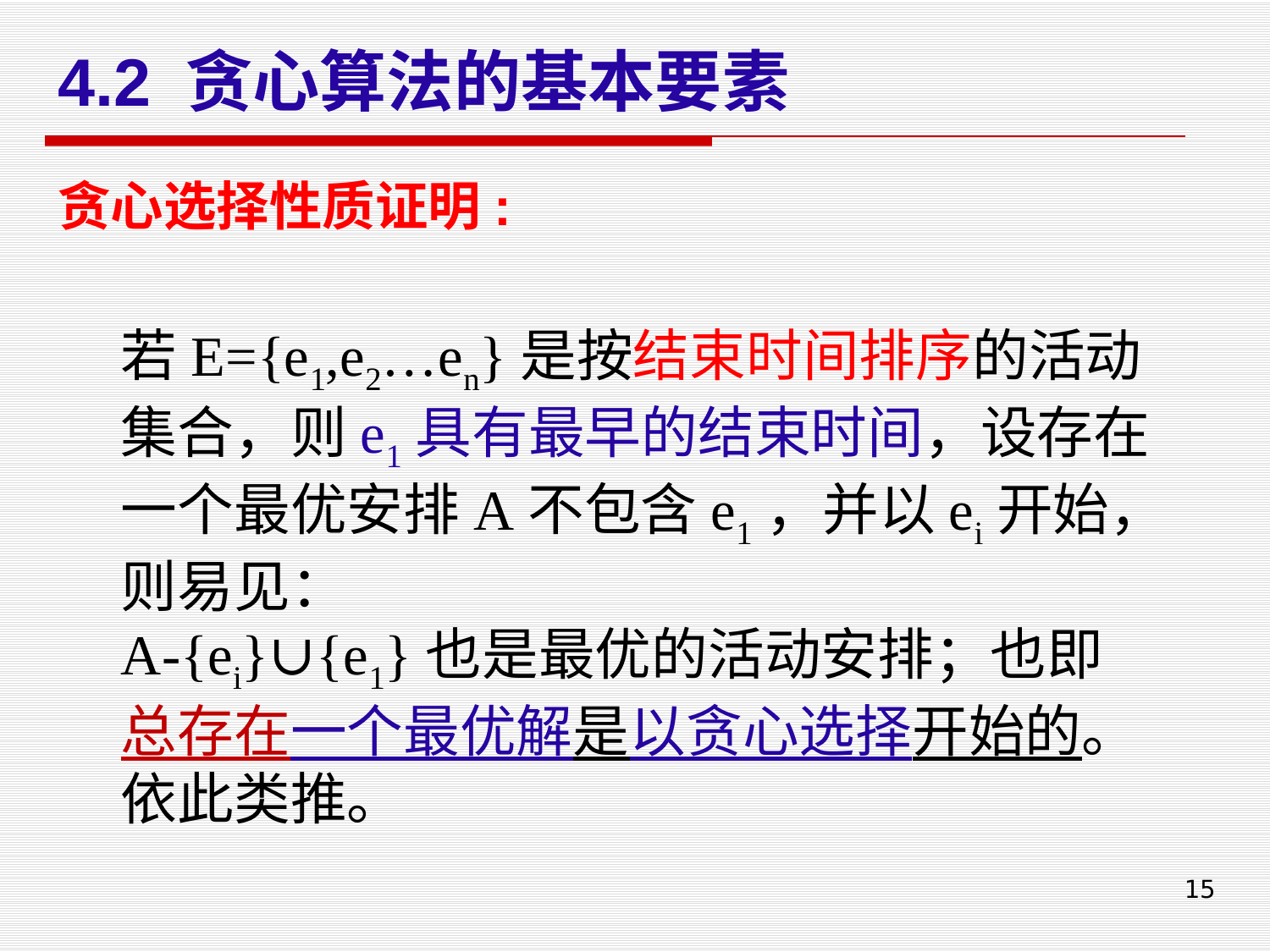

# 4.2 贪心算法的基本要素
贪心选择性质证明:

若E={e1,e2…en}是按结束时间排序的活动集合，则e1具有最早的结束时间，设存在一个最优安排A不包含e1，并以ei开始，则易见：
A-{ei}∪{e1}也是最优的活动安排；也即
总存在一个最优解是以贪心选择开始的。
依此类推。

15